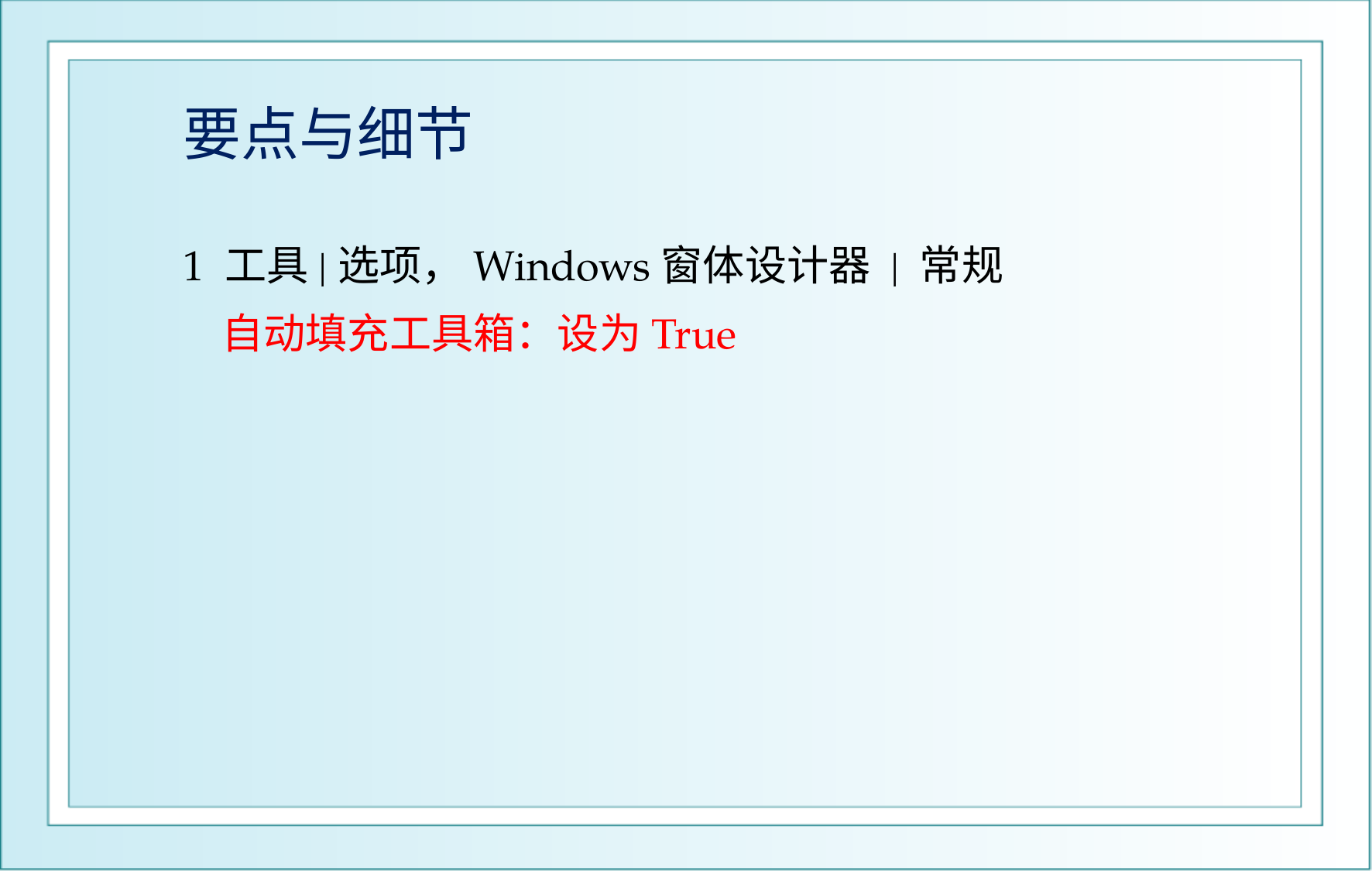

# 要点与细节
1 工具|选项，Windows窗体设计器 | 常规
   自动填充工具箱：设为True